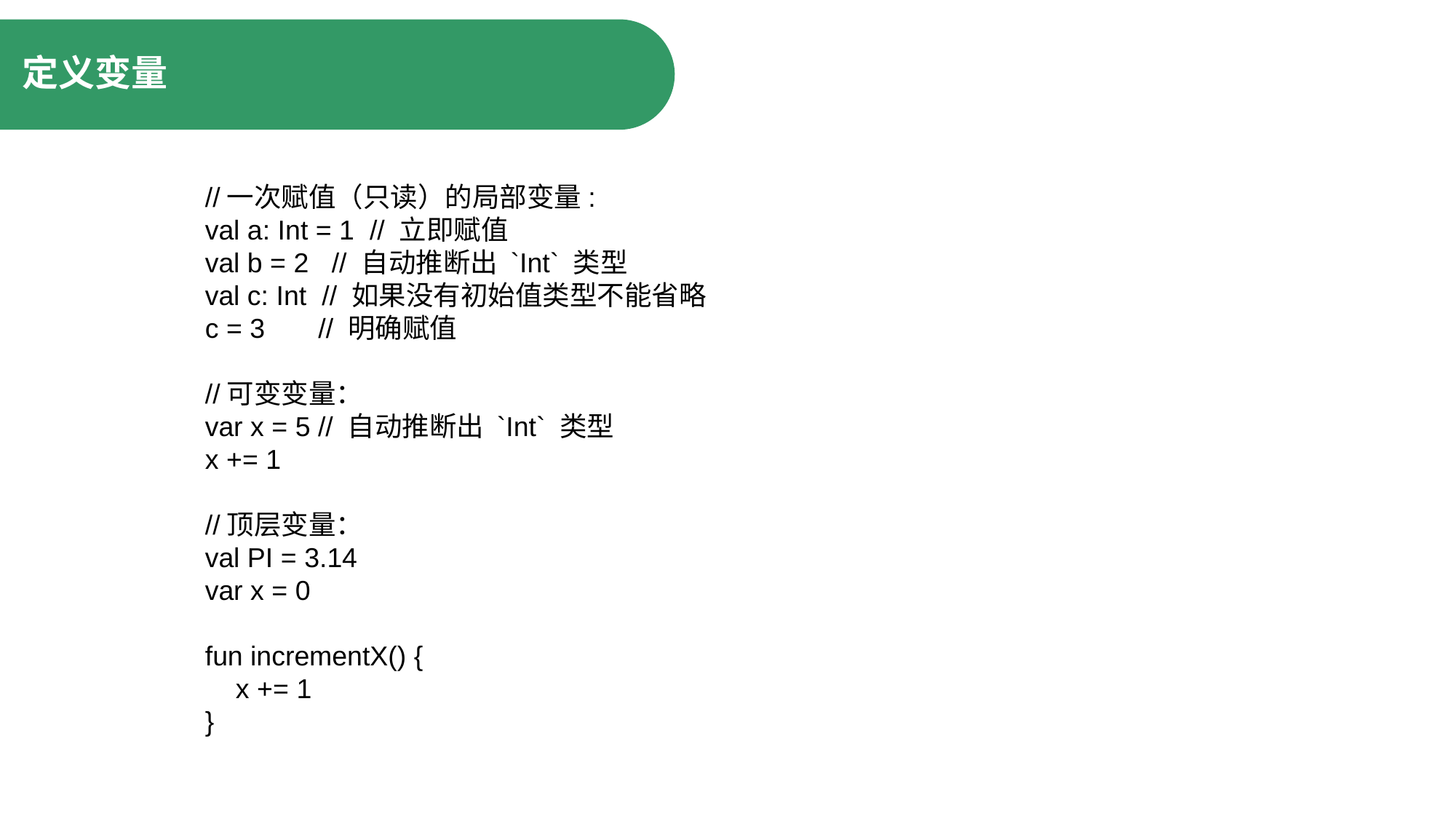

定义变量
//一次赋值（只读）的局部变量:
val a: Int = 1  // 立即赋值
val b = 2   // 自动推断出 `Int` 类型
val c: Int  // 如果没有初始值类型不能省略
c = 3       // 明确赋值

//可变变量：
var x = 5 // 自动推断出 `Int` 类型
x += 1

//顶层变量：
val PI = 3.14
var x = 0

fun incrementX() {
    x += 1
}